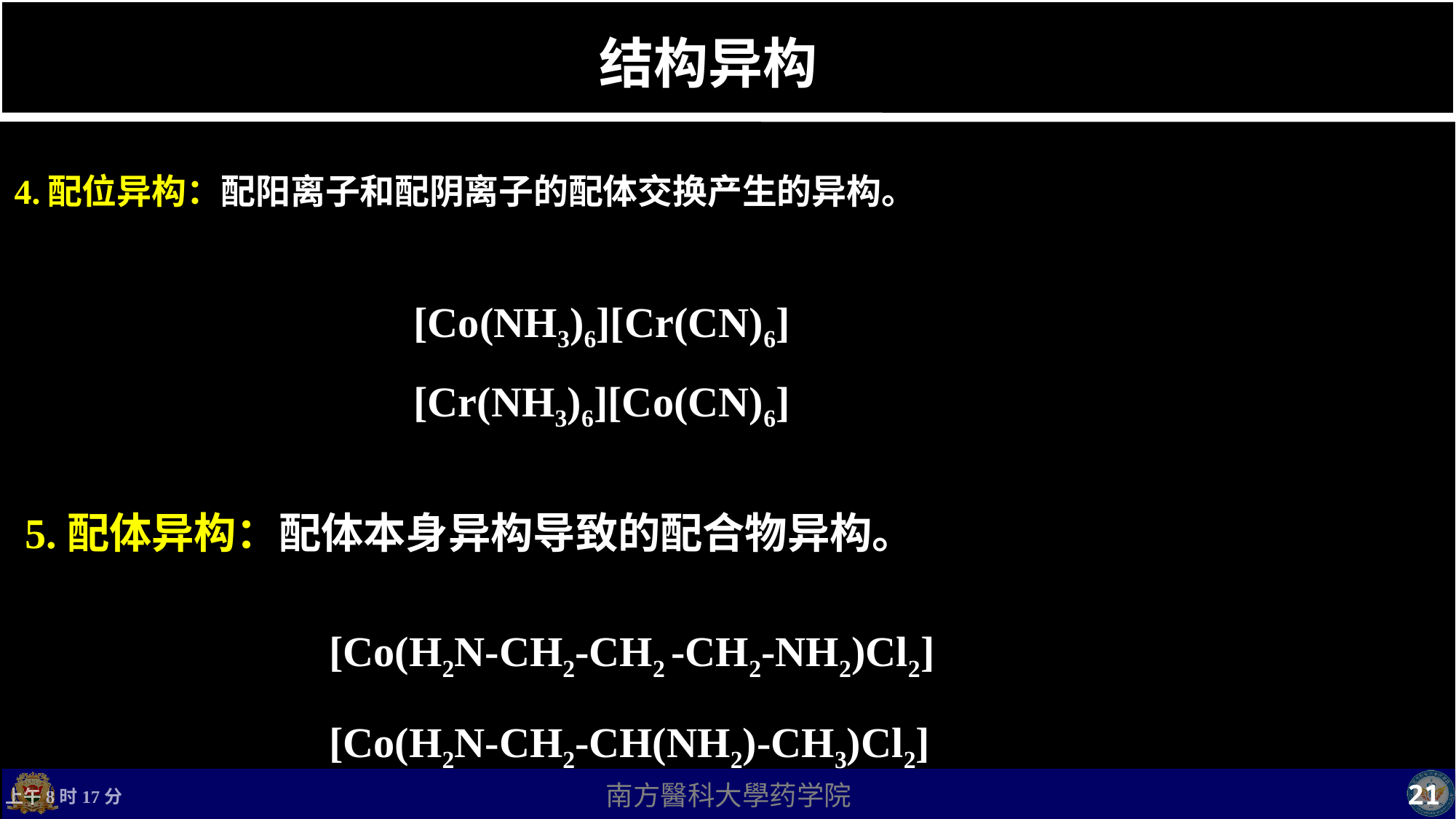

# 结构异构
4.配位异构：配阳离子和配阴离子的配体交换产生的异构。
 [Co(NH3)6][Cr(CN)6]
 [Cr(NH3)6][Co(CN)6]
5.配体异构：配体本身异构导致的配合物异构。
[Co(H2N-CH2-CH2 -CH2-NH2)Cl2]
[Co(H2N-CH2-CH(NH2)-CH3)Cl2]
上午8时17分
21